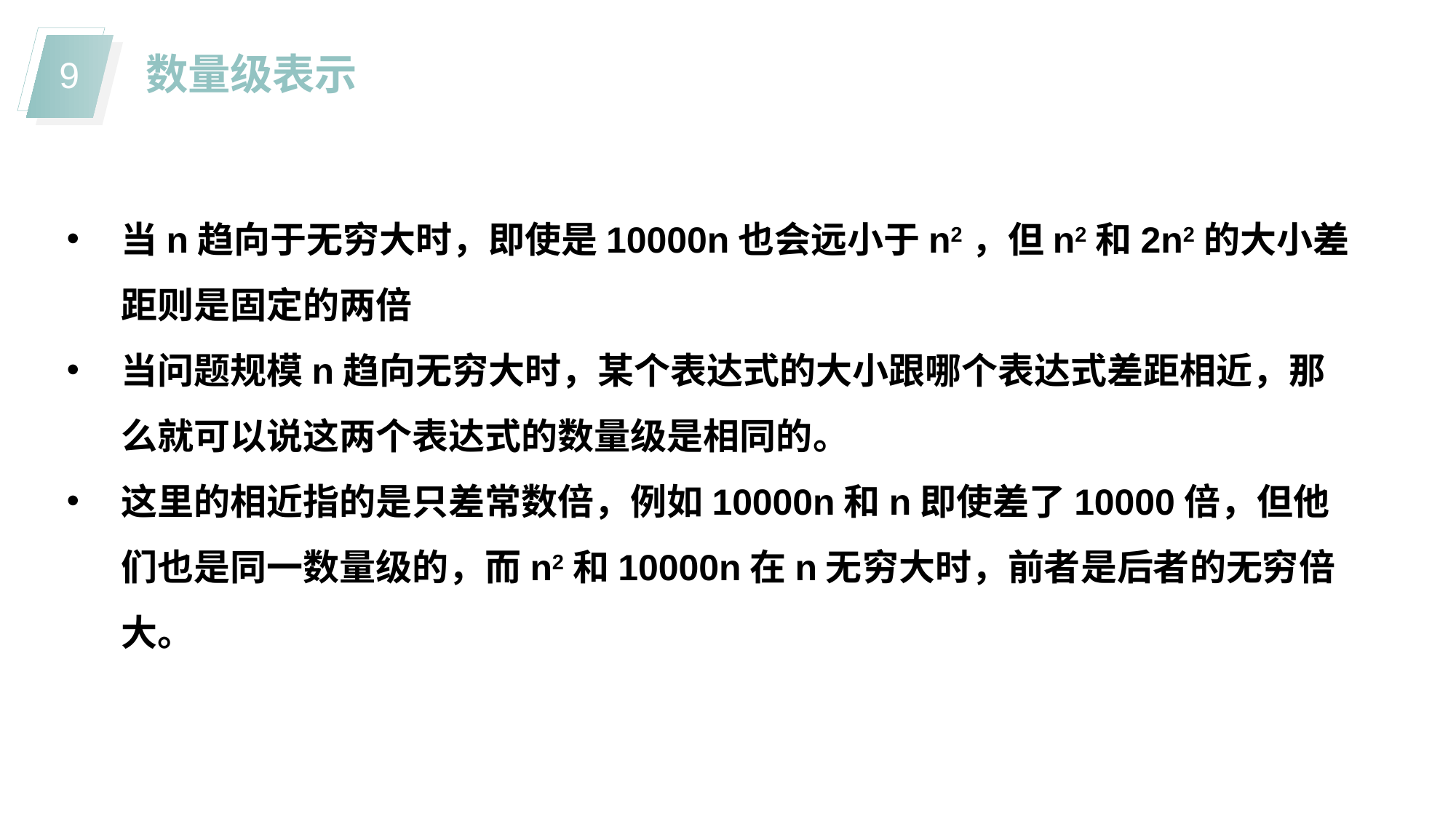

数量级表示
当n趋向于无穷大时，即使是10000n也会远小于n2，但n2和2n2的大小差距则是固定的两倍
当问题规模n趋向无穷大时，某个表达式的大小跟哪个表达式差距相近，那么就可以说这两个表达式的数量级是相同的。
这里的相近指的是只差常数倍，例如10000n和n即使差了10000倍，但他们也是同一数量级的，而n2和10000n在n无穷大时，前者是后者的无穷倍大。